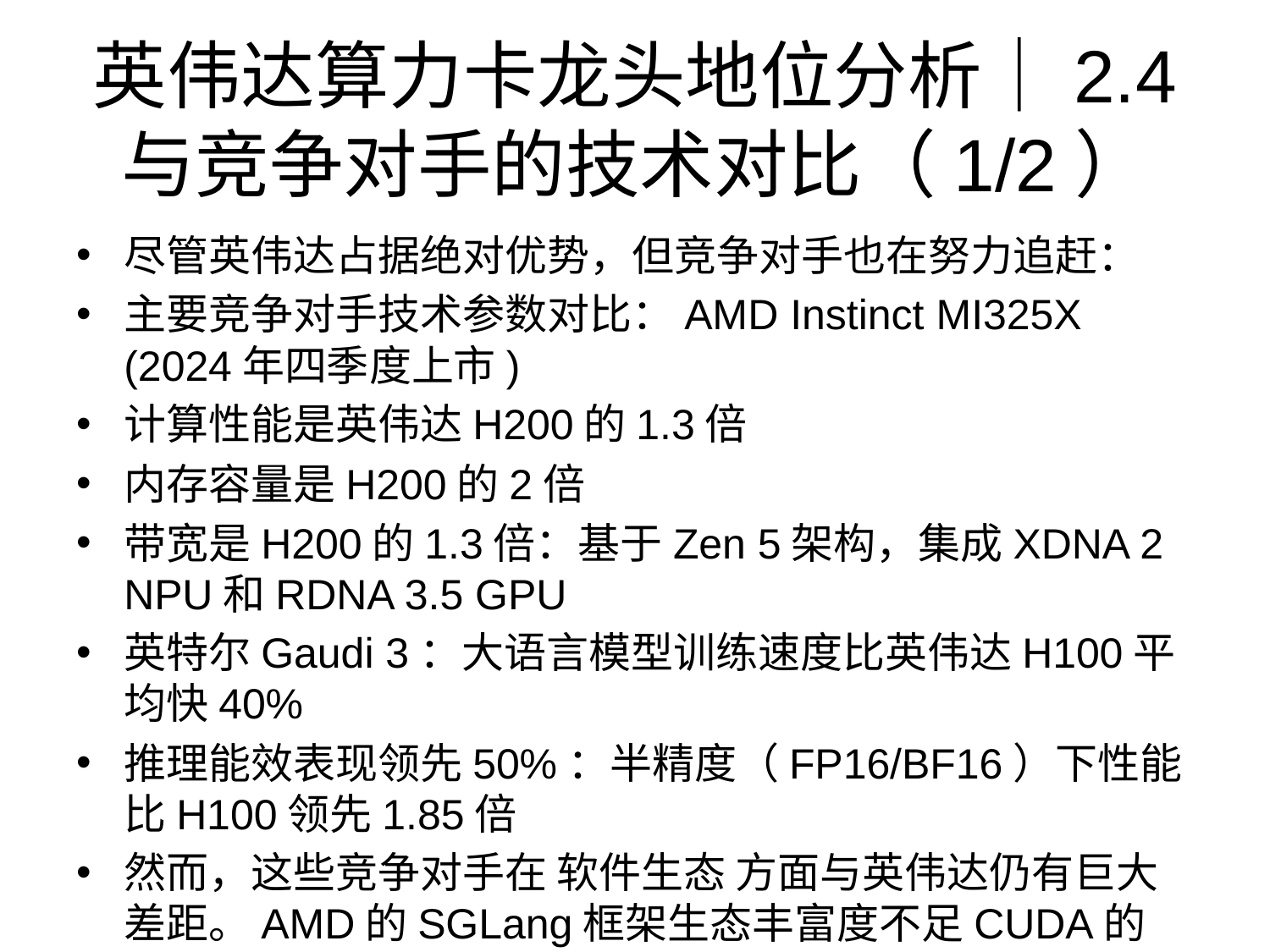

# 英伟达算力卡龙头地位分析｜2.4 与竞争对手的技术对比（1/2）
尽管英伟达占据绝对优势，但竞争对手也在努力追赶：
主要竞争对手技术参数对比：AMD Instinct MI325X (2024年四季度上市)
计算性能是英伟达H200的1.3倍
内存容量是H200的2倍
带宽是H200的1.3倍：基于Zen 5架构，集成XDNA 2 NPU和RDNA 3.5 GPU
英特尔Gaudi 3：大语言模型训练速度比英伟达H100平均快40%
推理能效表现领先50%：半精度（FP16/BF16）下性能比H100领先1.85倍
然而，这些竞争对手在 软件生态 方面与英伟达仍有巨大差距。AMD的SGLang框架生态丰富度不足CUDA的1/5，MI300X需依赖第三方工具适配，导致实际性能折扣达30%。